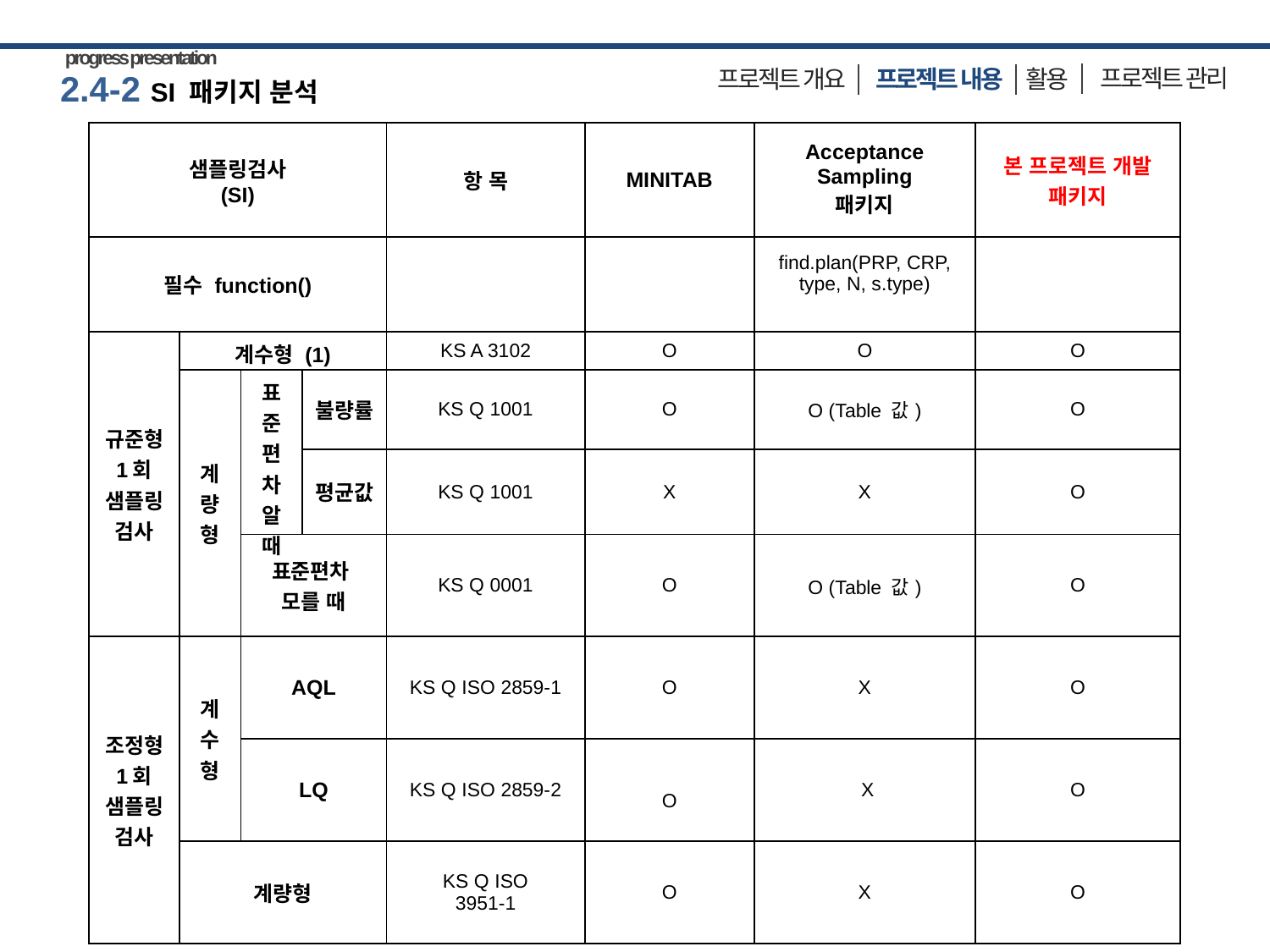

progress presentation
프로젝트 관리
활용
 프로젝트 내용
프로젝트 개요

2.4-2 SI 패키지 분석

| 샘플링검사 (SI) |  |  |  | 항 목 | MINITAB | Acceptance Sampling 패키지 | 본 프로젝트 개발 패키지 |
| --- | --- | --- | --- | --- | --- | --- | --- |
| 필수 function() |  |  |  |  |  | find.plan(PRP, CRP, type, N, s.type) |  |
| 규준형 1회 샘플링 검사 | 계수형 (1) |  |  | KS A 3102 | O | O | O |
|  | 계량형 | 표준편차알때 | 불량률 | KS Q 1001 | O | O (Table 값) | O |
|  |  |  | 평균값 | KS Q 1001 | X | X | O |
|  |  | 표준편차 모를 때 |  | KS Q 0001 | O | O (Table 값) | O |
| 조정형 1회 샘플링 검사 | 계수형 | AQL |  | KS Q ISO 2859-1 | O | X | O |
|  |  | LQ |  | KS Q ISO 2859-2 | O | X | O |
|  | 계량형 |  |  | KS Q ISO 3951-1 | O | X | O |